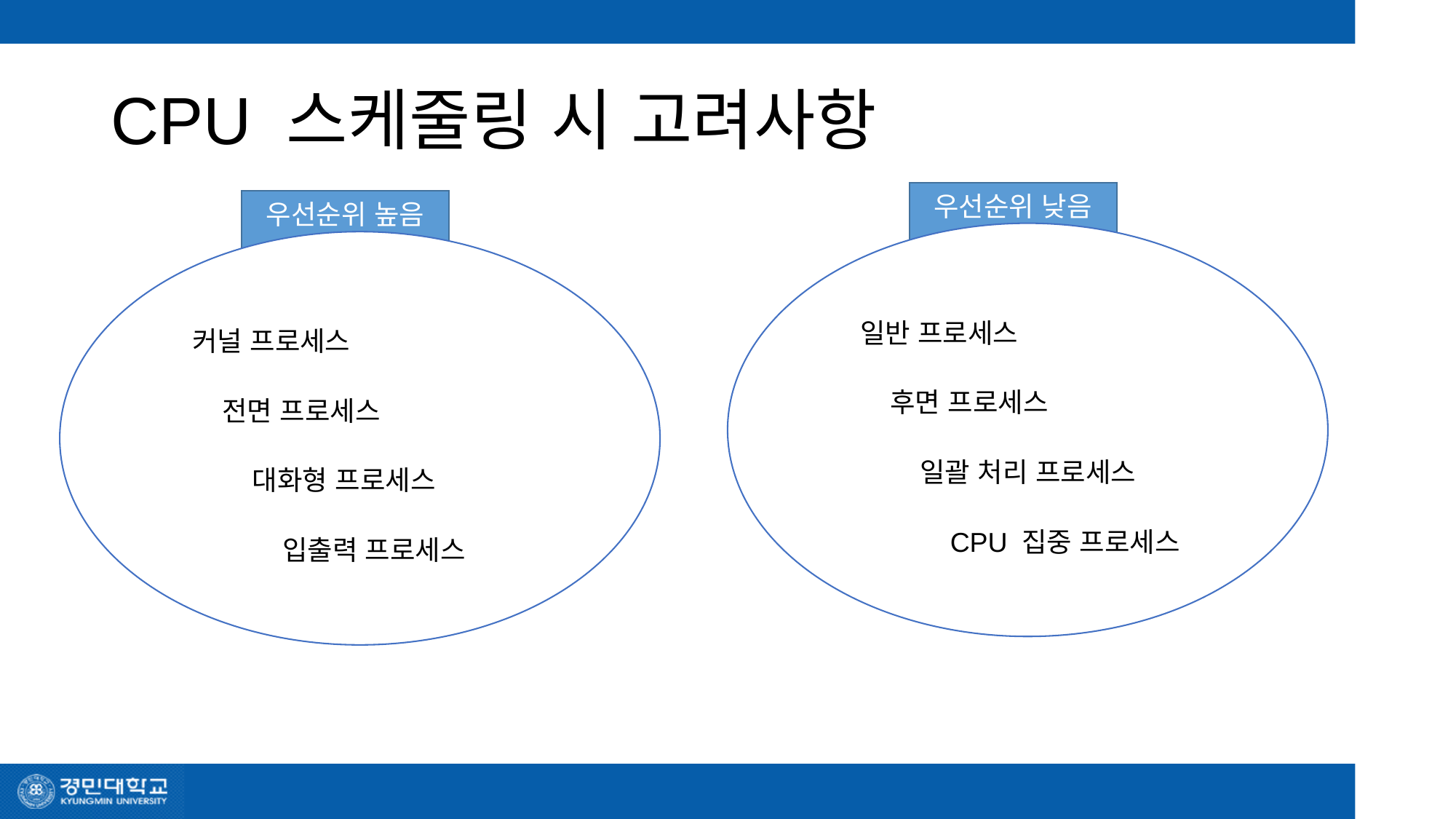

# CPU 스케줄링 시 고려사항
우선순위 낮음

일반 프로세스
후면 프로세스
일괄 처리 프로세스
CPU 집중 프로세스
우선순위 높음

커널 프로세스
전면 프로세스
대화형 프로세스
입출력 프로세스